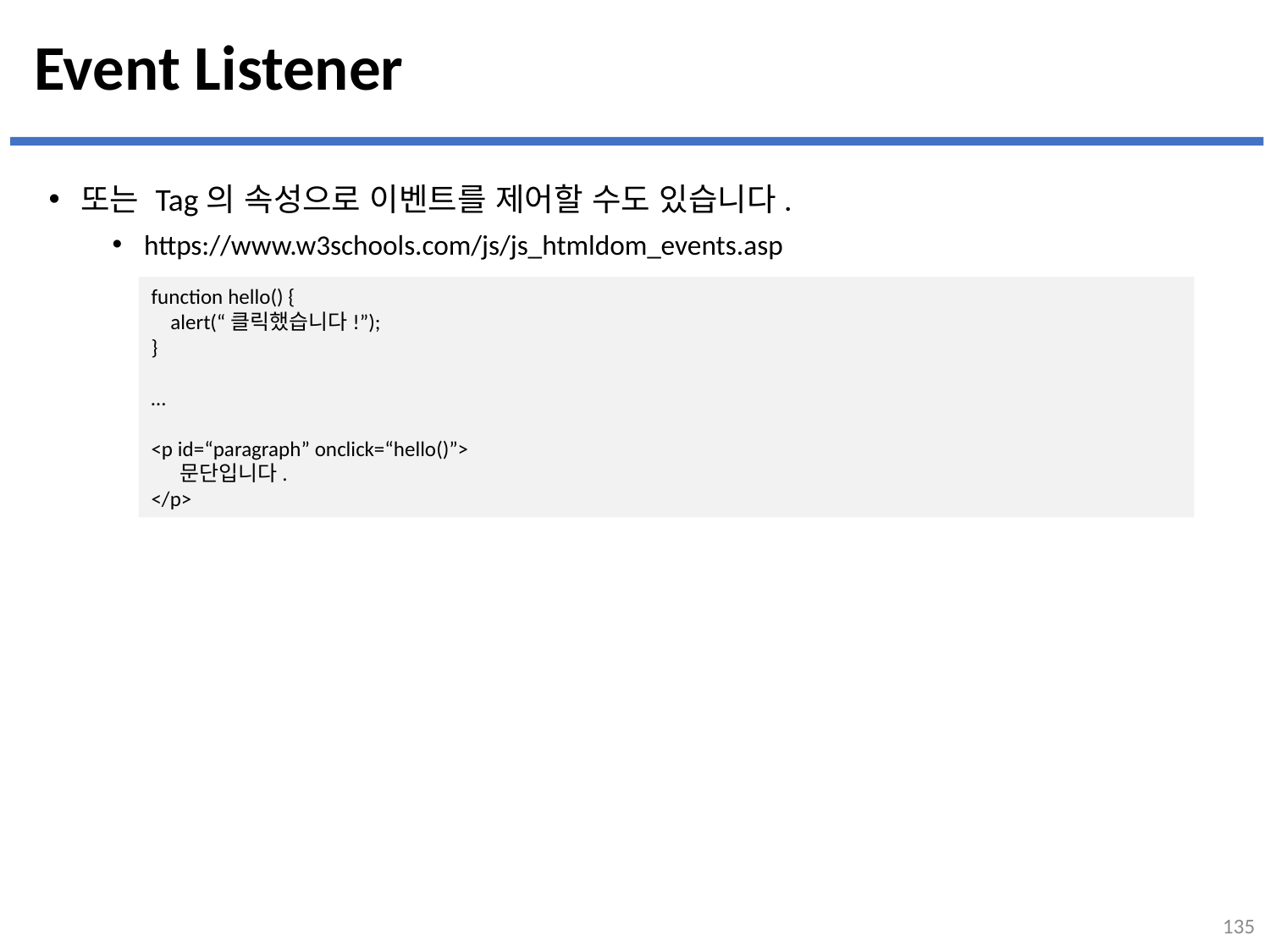

# Event Listener
또는 Tag의 속성으로 이벤트를 제어할 수도 있습니다.
https://www.w3schools.com/js/js_htmldom_events.asp
function hello() {
    alert(“클릭했습니다!”);
}

…

<p id=“paragraph” onclick=“hello()”>
    문단입니다.
</p>
135